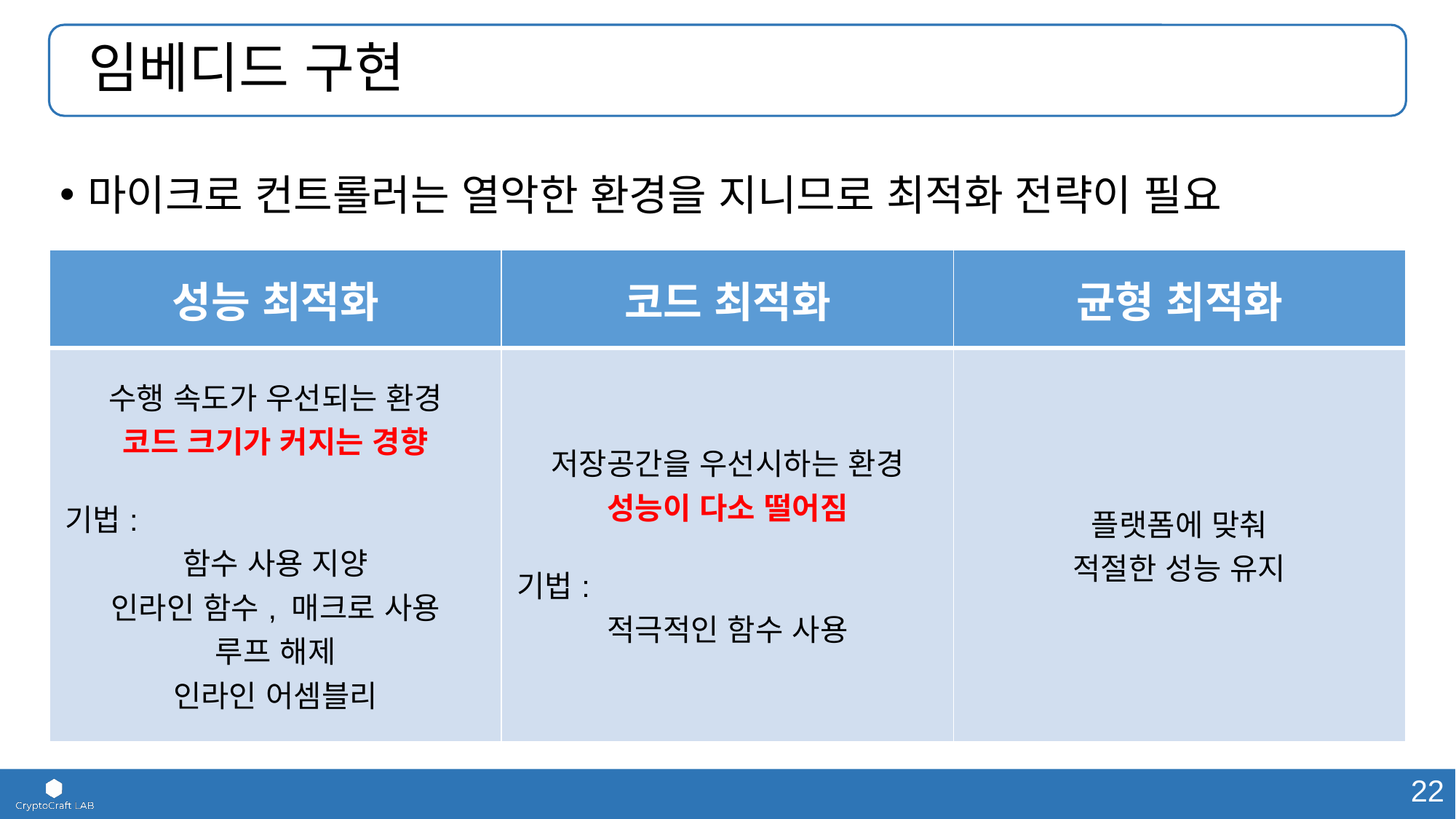

# 임베디드 구현
마이크로 컨트롤러는 열악한 환경을 지니므로 최적화 전략이 필요

| 성능 최적화 | 코드 최적화 | 균형 최적화 |
| --- | --- | --- |
| 수행 속도가 우선되는 환경 코드 크기가 커지는 경향 기법: 함수 사용 지양 인라인 함수, 매크로 사용 루프 해제 인라인 어셈블리 | 저장공간을 우선시하는 환경 성능이 다소 떨어짐 기법: 적극적인 함수 사용 | 플랫폼에 맞춰 적절한 성능 유지 |